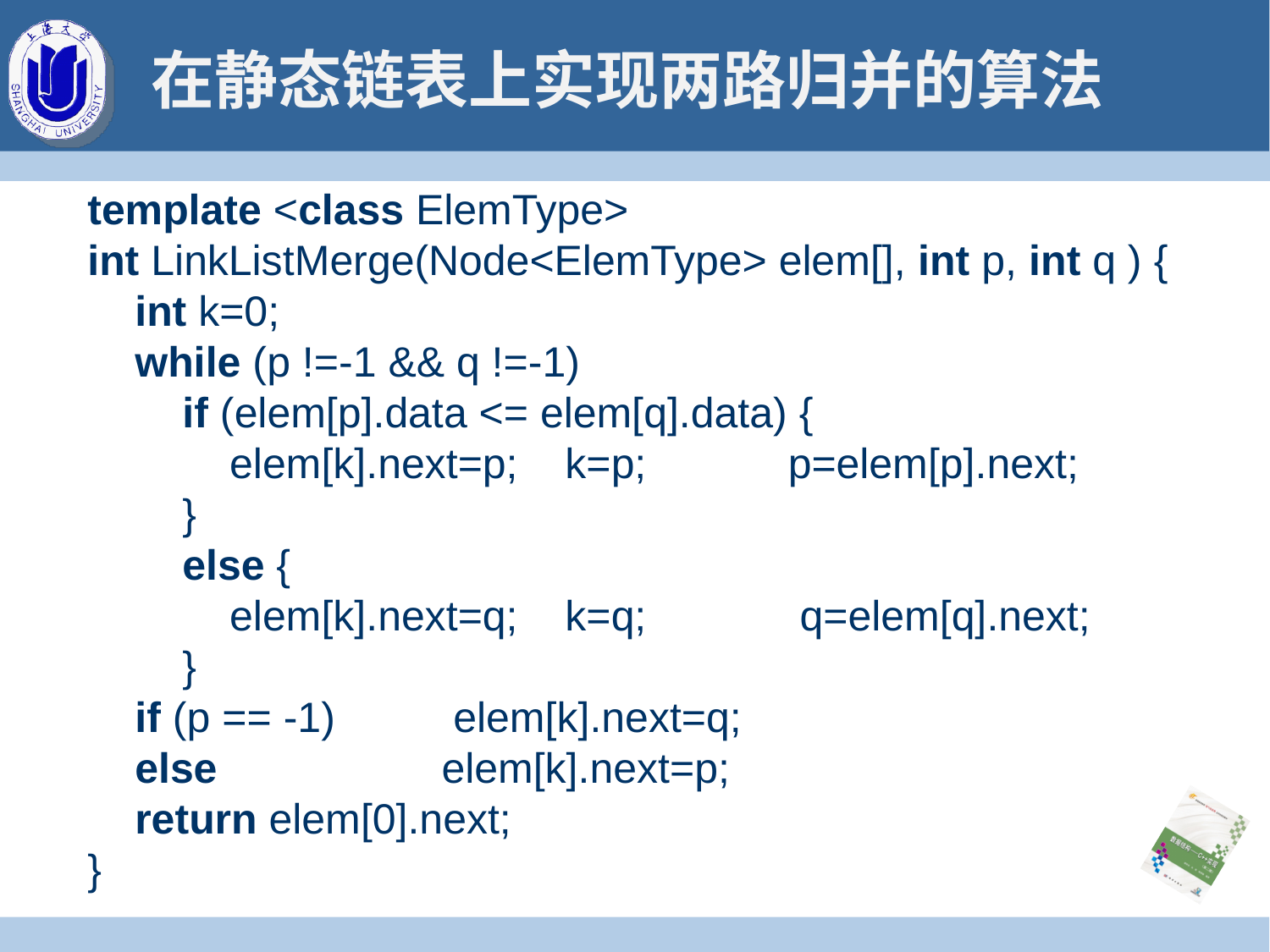

# 在静态链表上实现两路归并的算法
template <class ElemType>
int LinkListMerge(Node<ElemType> elem[], int p, int q ) {
    int k=0;
    while (p !=-1 && q !=-1)
        if (elem[p].data <= elem[q].data) {
            elem[k].next=p;    k=p;            p=elem[p].next;
        }
        else {
            elem[k].next=q;    k=q;             q=elem[q].next;
        }
    if (p == -1)          elem[k].next=q;
    else                   elem[k].next=p;
    return elem[0].next;
}